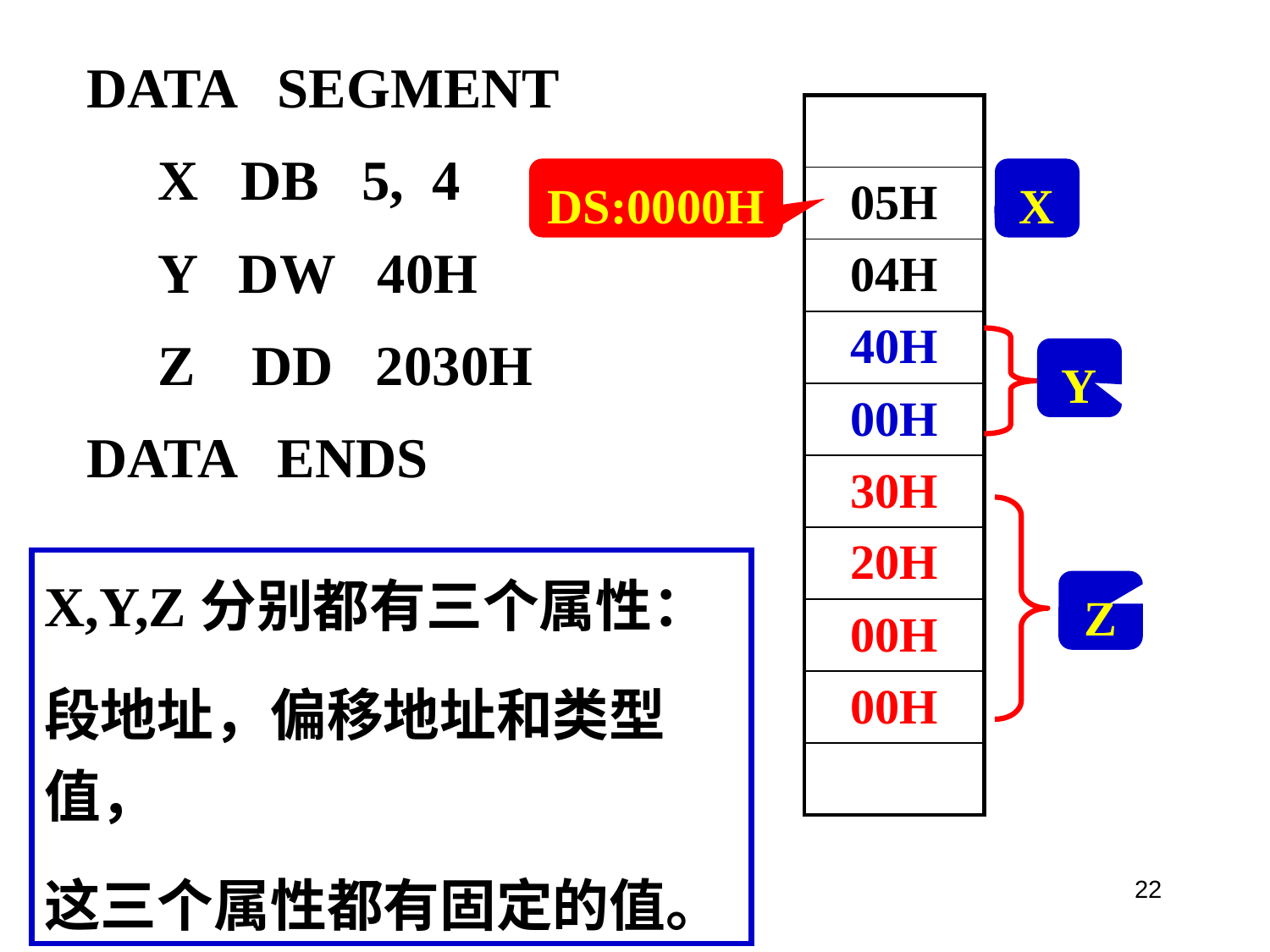

DATA   SEGMENT
     X   DB   5,  4
     Y   DW   40H
     Z    DD   2030H
DATA   ENDS
|  |
| --- |
| 05H |
| 04H |
| 40H |
| 00H |
| 30H |
| 20H |
| 00H |
| 00H |
|  |
DS:0000H
X

Y

X,Y,Z分别都有三个属性：
段地址，偏移地址和类型值，
这三个属性都有固定的值。
Z
22